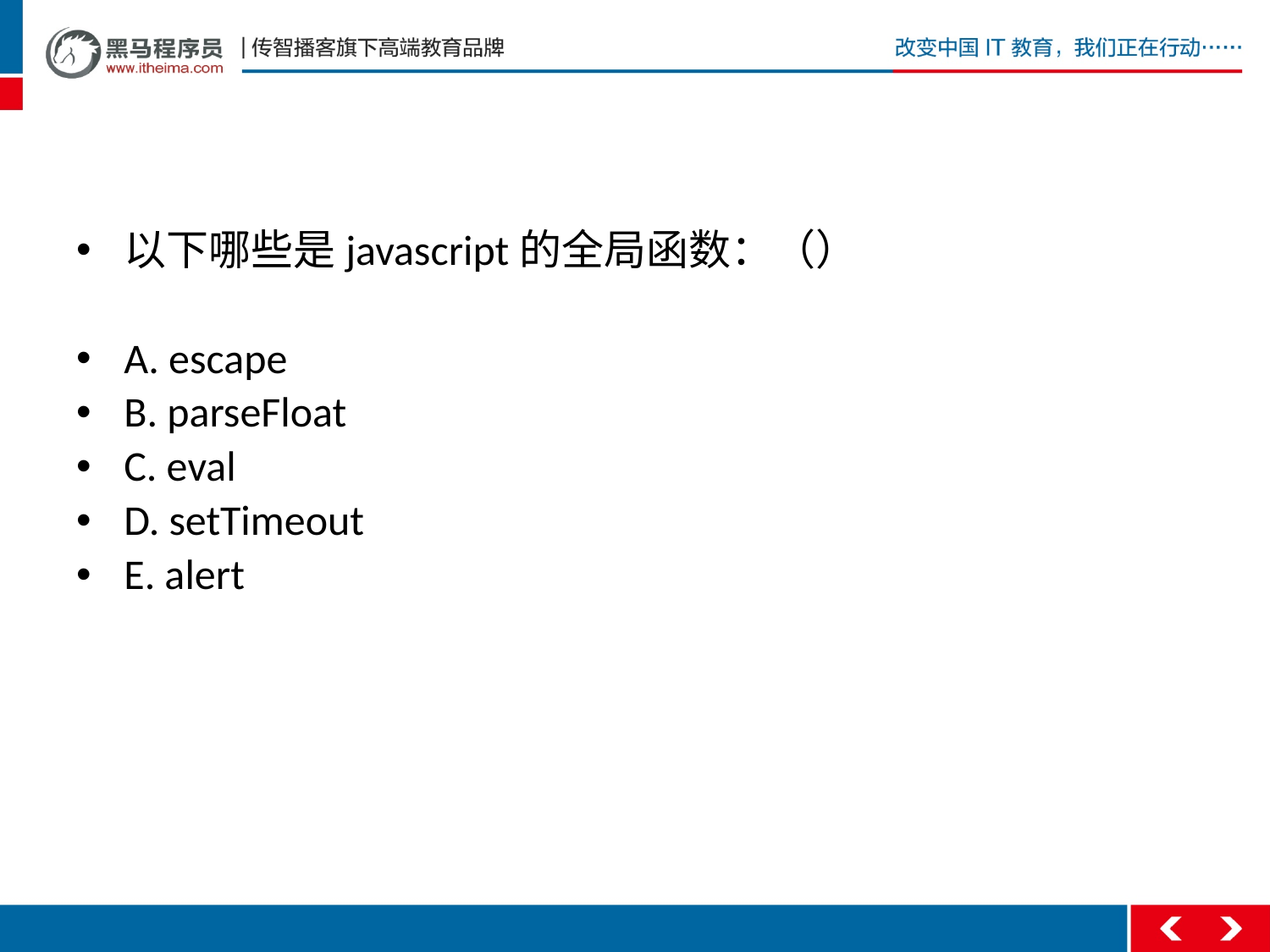

#
以下哪些是javascript的全局函数：（）

A. escape
B. parseFloat
C. eval
D. setTimeout
E. alert